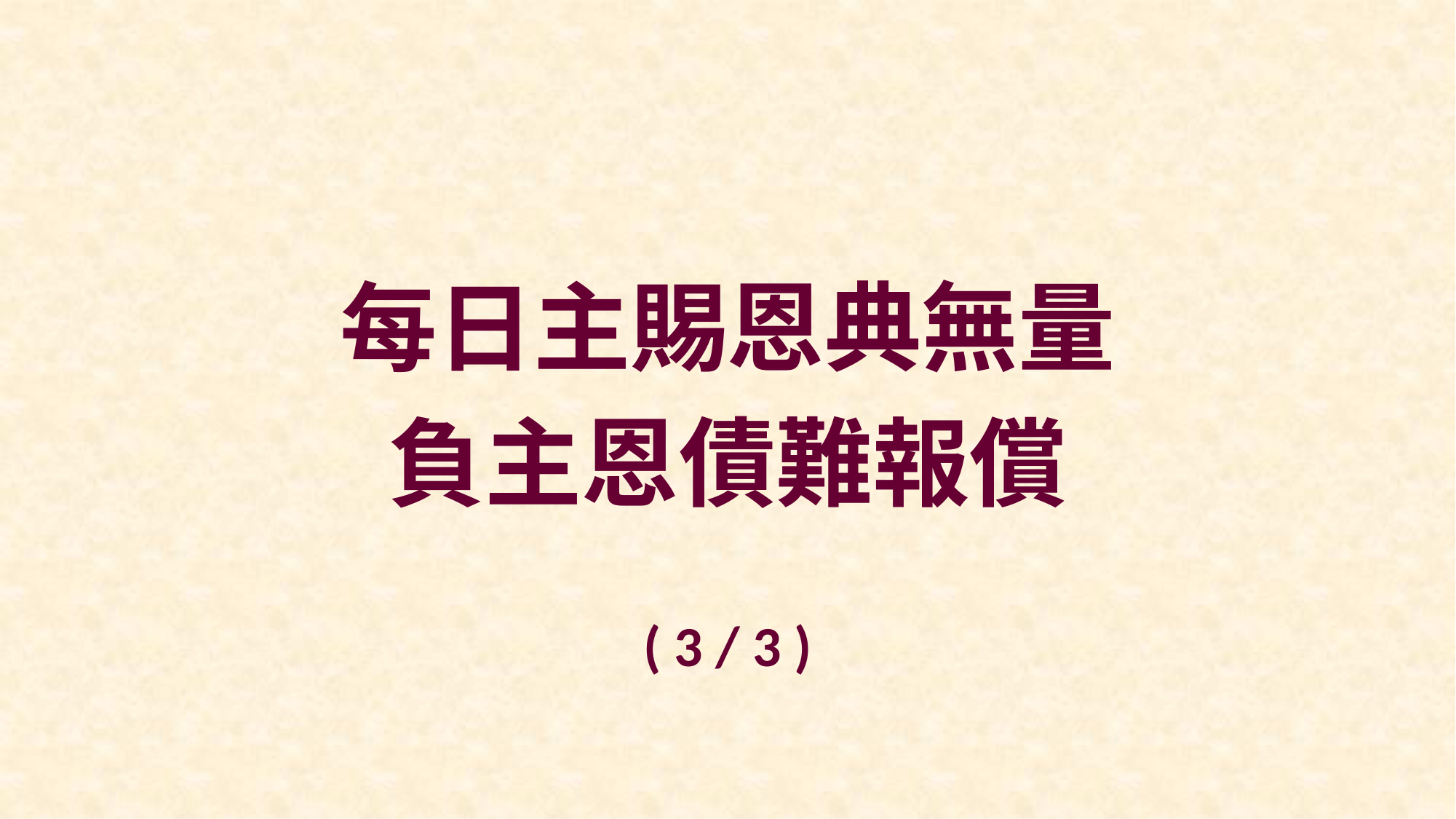

每日主賜恩典無量
負主恩債難報償
( 3 / 3 )